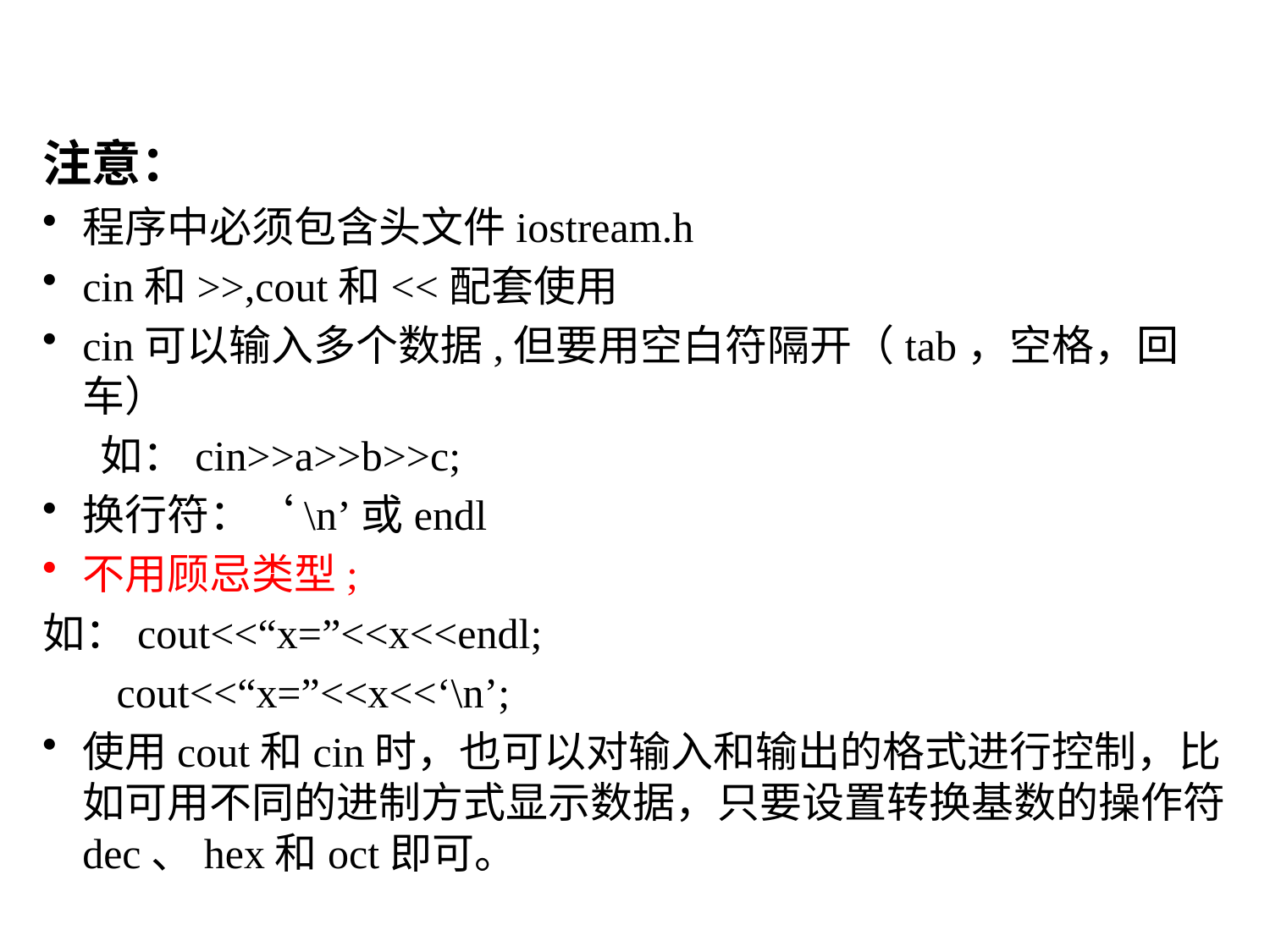

注意：
程序中必须包含头文件iostream.h
cin和>>,cout和<<配套使用
cin可以输入多个数据,但要用空白符隔开（tab，空格，回车）
     如：cin>>a>>b>>c;
换行符：‘\n’或endl
不用顾忌类型;
如：cout<<“x=”<<x<<endl;
       cout<<“x=”<<x<<‘\n’;
使用cout和cin时，也可以对输入和输出的格式进行控制，比如可用不同的进制方式显示数据，只要设置转换基数的操作符dec、hex和oct即可。